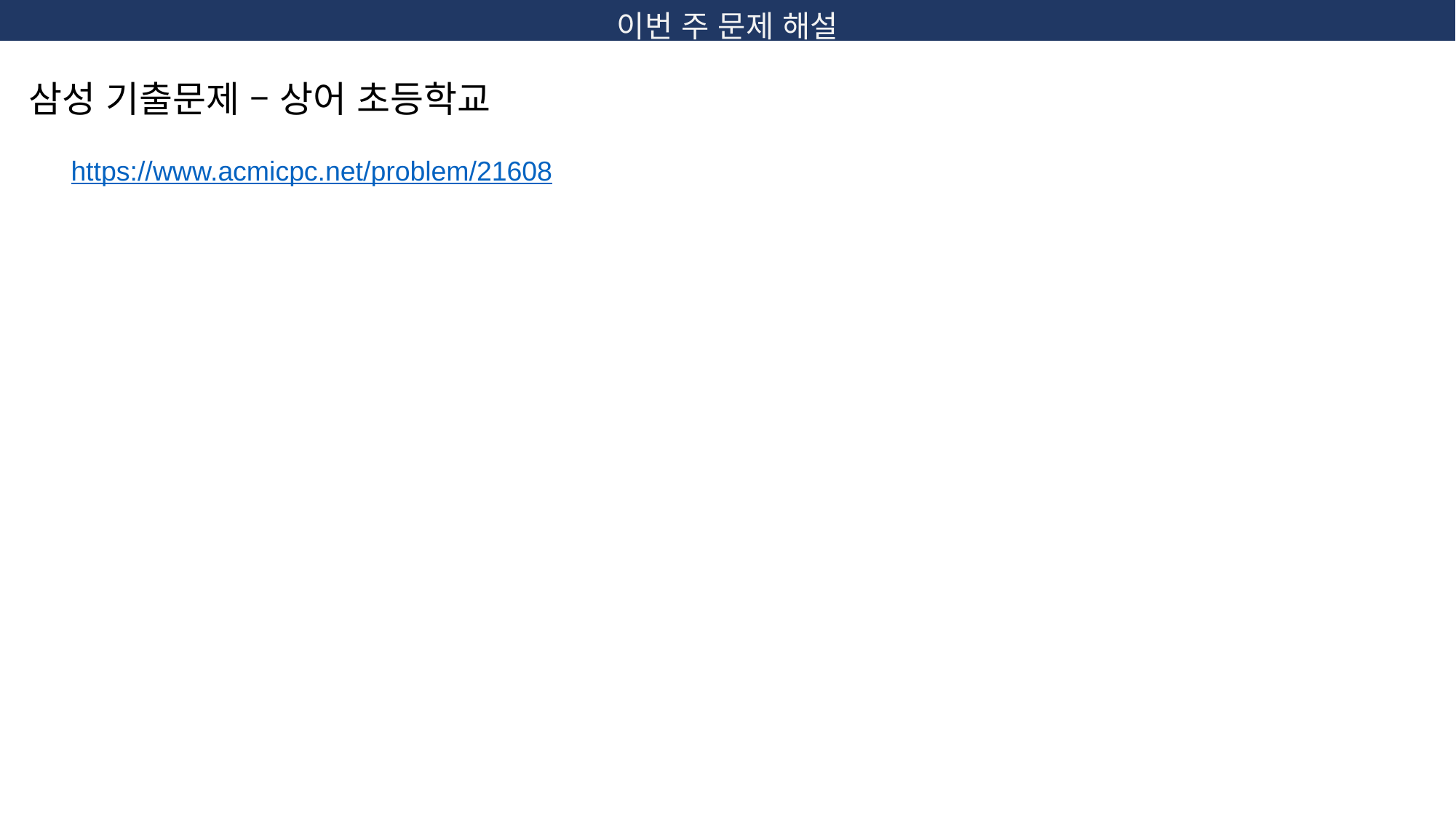

이번 주 문제 해설

삼성 기출문제 – 상어 초등학교
https://www.acmicpc.net/problem/21608